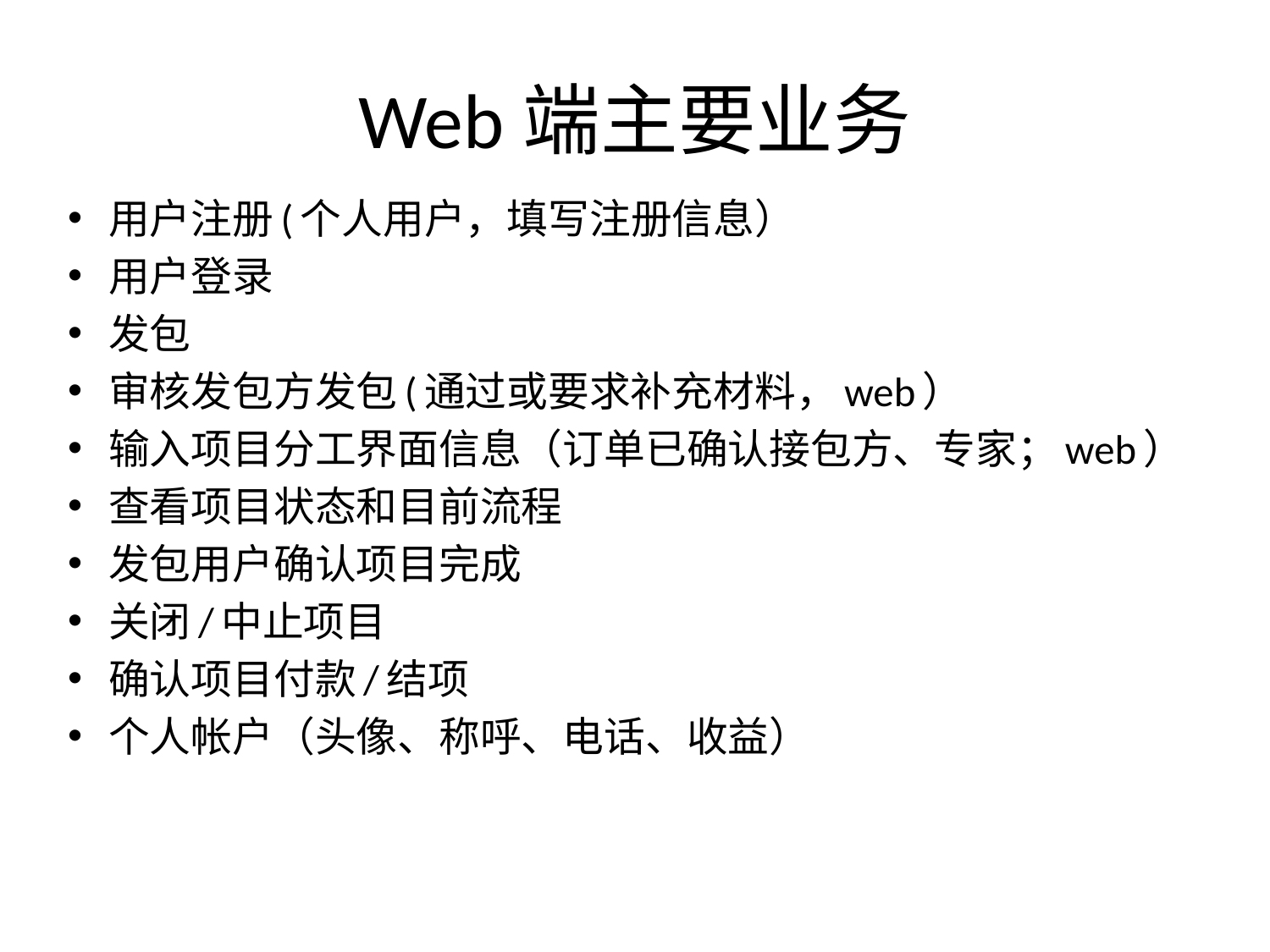

# Web端主要业务
用户注册(个人用户，填写注册信息）
用户登录
发包
审核发包方发包(通过或要求补充材料，web）
输入项目分工界面信息（订单已确认接包方、专家；web）
查看项目状态和目前流程
发包用户确认项目完成
关闭/中止项目
确认项目付款/结项
个人帐户（头像、称呼、电话、收益）